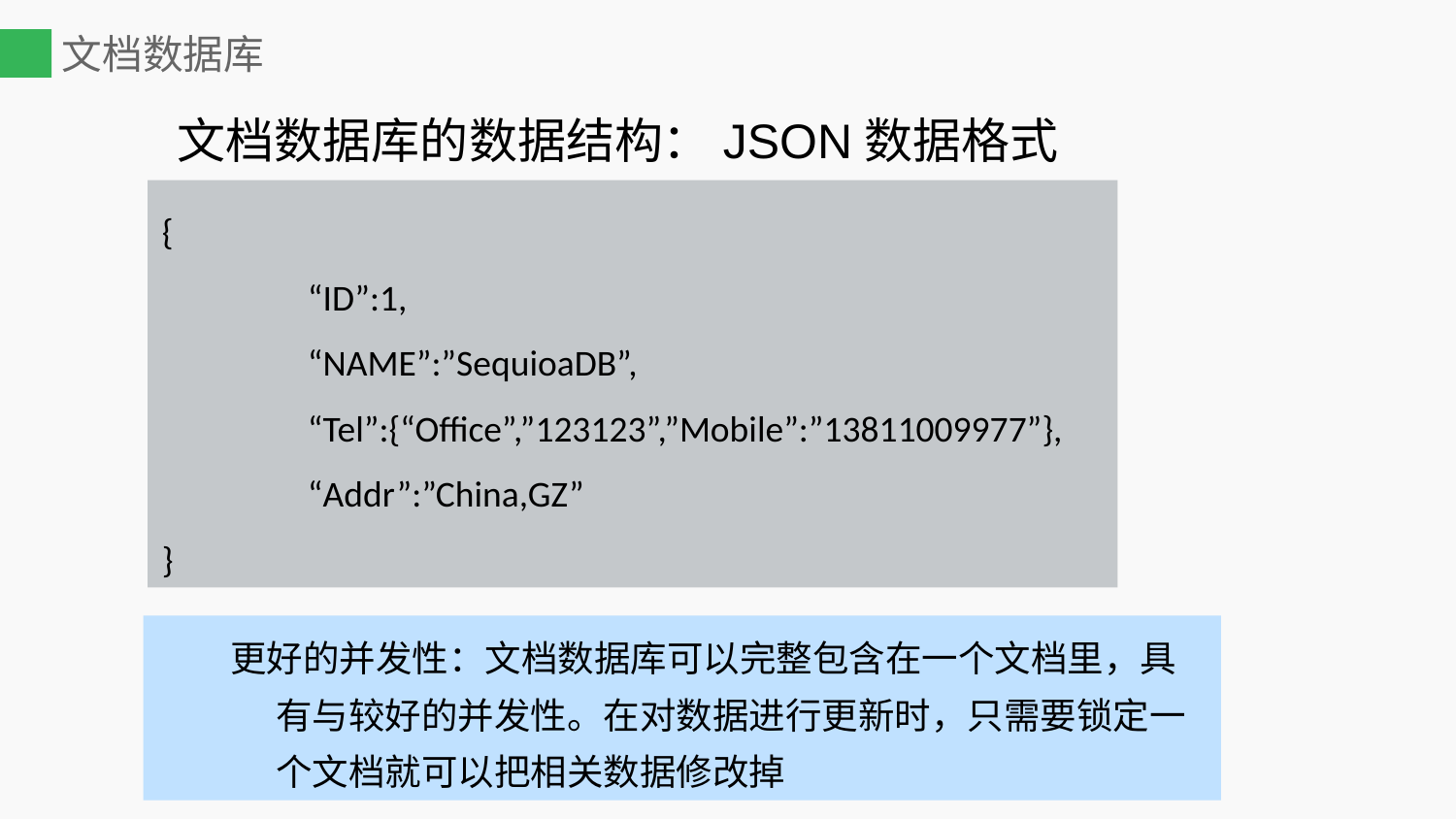

# 文档数据库
文档数据库的数据结构：JSON数据格式
{
	“ID”:1,
	“NAME”:”SequioaDB”,
	“Tel”:{“Office”,”123123”,”Mobile”:”13811009977”},
	“Addr”:”China,GZ”
}
更好的并发性：文档数据库可以完整包含在一个文档里，具有与较好的并发性。在对数据进行更新时，只需要锁定一个文档就可以把相关数据修改掉